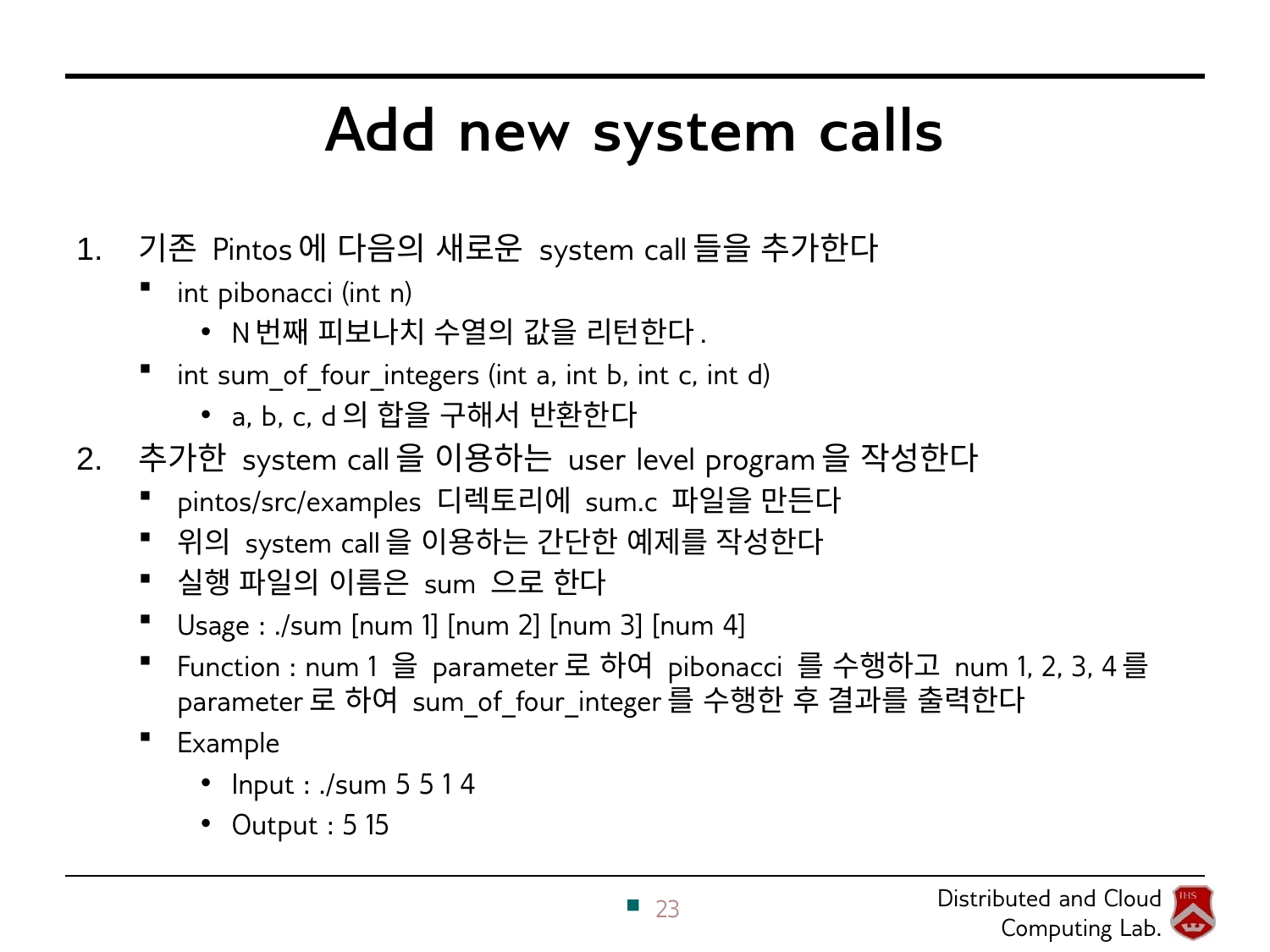

# Add new system calls
기존 Pintos에 다음의 새로운 system call들을 추가한다
int pibonacci (int n)
N번째 피보나치 수열의 값을 리턴한다.
int sum_of_four_integers (int a, int b, int c, int d)
a, b, c, d의 합을 구해서 반환한다
추가한 system call을 이용하는 user level program을 작성한다
pintos/src/examples 디렉토리에 sum.c 파일을 만든다
위의 system call을 이용하는 간단한 예제를 작성한다
실행 파일의 이름은 sum 으로 한다
Usage : ./sum [num 1] [num 2] [num 3] [num 4]
Function : num 1 을 parameter로 하여 pibonacci 를 수행하고 num 1, 2, 3, 4를 parameter로 하여 sum_of_four_integer를 수행한 후 결과를 출력한다
Example
Input : ./sum 5 5 1 4
Output : 5 15

23